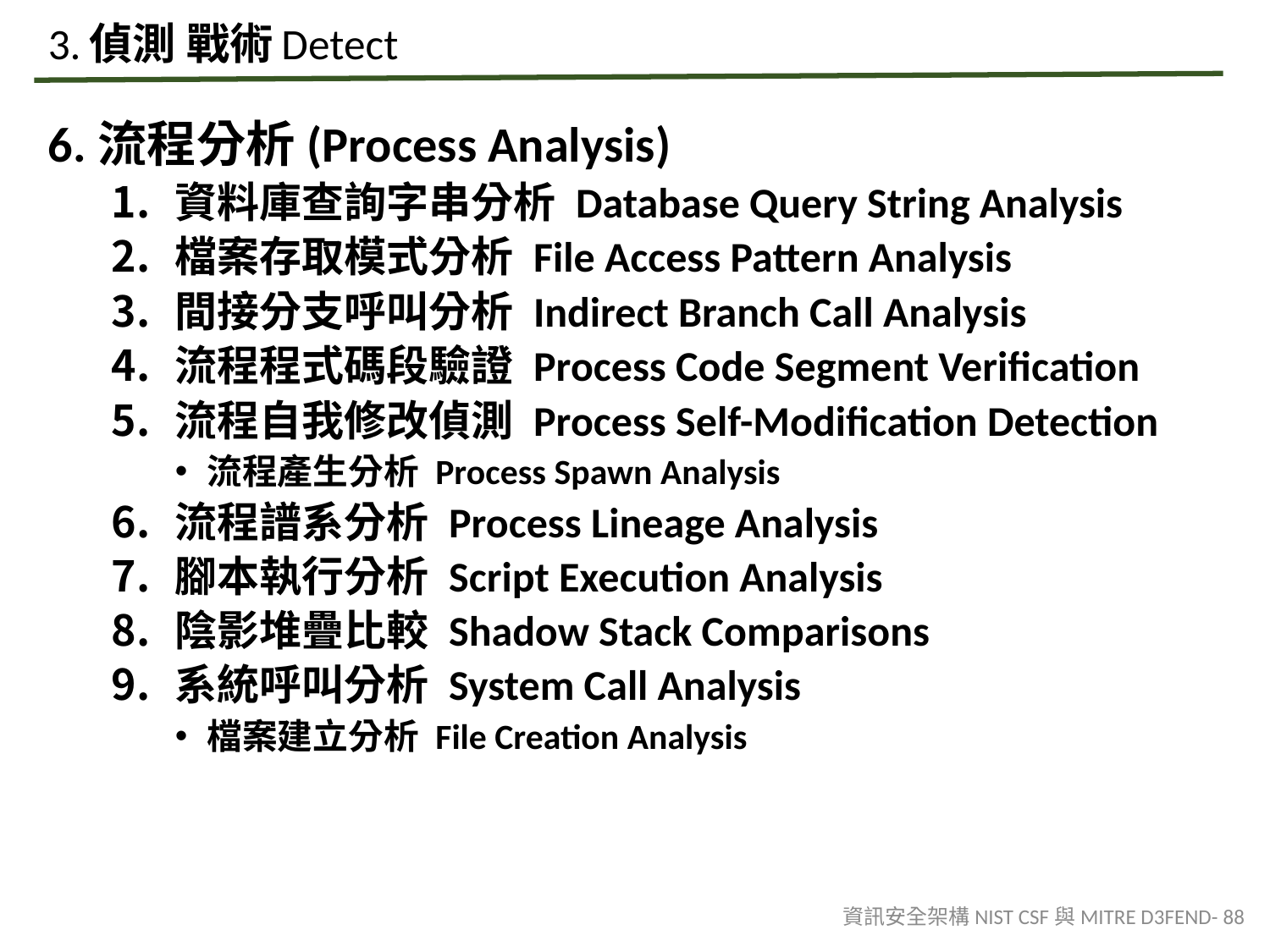

# 3.偵測 戰術Detect
6.流程分析(Process Analysis)
資料庫查詢字串分析 Database Query String Analysis
檔案存取模式分析 File Access Pattern Analysis
間接分支呼叫分析 Indirect Branch Call Analysis
流程程式碼段驗證 Process Code Segment Verification
流程自我修改偵測 Process Self-Modification Detection
流程產生分析 Process Spawn Analysis
流程譜系分析 Process Lineage Analysis
腳本執行分析 Script Execution Analysis
陰影堆疊比較 Shadow Stack Comparisons
系統呼叫分析 System Call Analysis
檔案建立分析 File Creation Analysis

資訊安全架構NIST CSF與MITRE D3FEND- 88